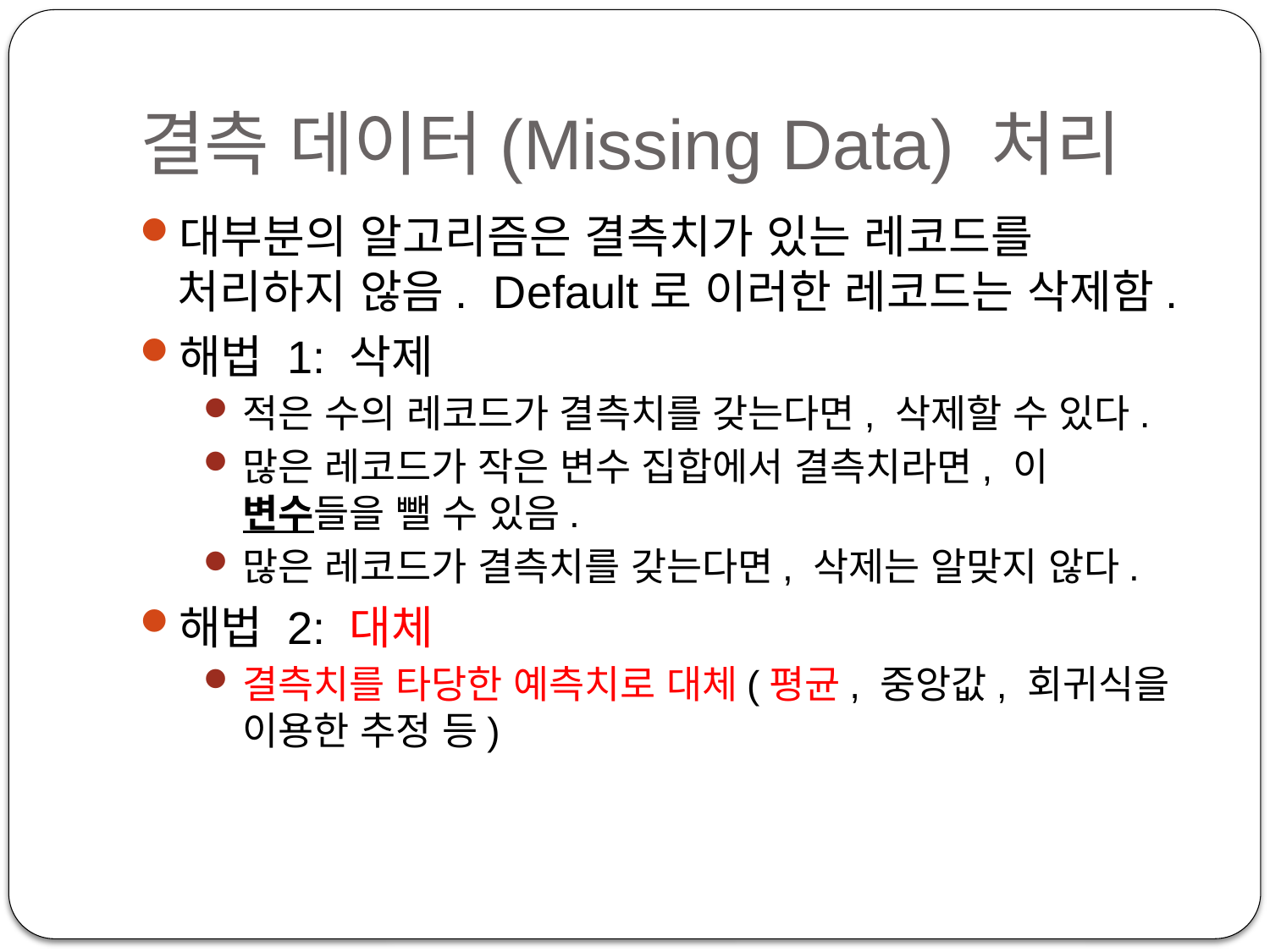

# 결측 데이터(Missing Data) 처리
대부분의 알고리즘은 결측치가 있는 레코드를 처리하지 않음.  Default로 이러한 레코드는 삭제함.
해법 1: 삭제
적은 수의 레코드가 결측치를 갖는다면, 삭제할 수 있다.
많은 레코드가 작은 변수 집합에서 결측치라면, 이 변수들을 뺄 수 있음.
많은 레코드가 결측치를 갖는다면, 삭제는 알맞지 않다.
해법 2: 대체
결측치를 타당한 예측치로 대체(평균, 중앙값, 회귀식을 이용한 추정 등)